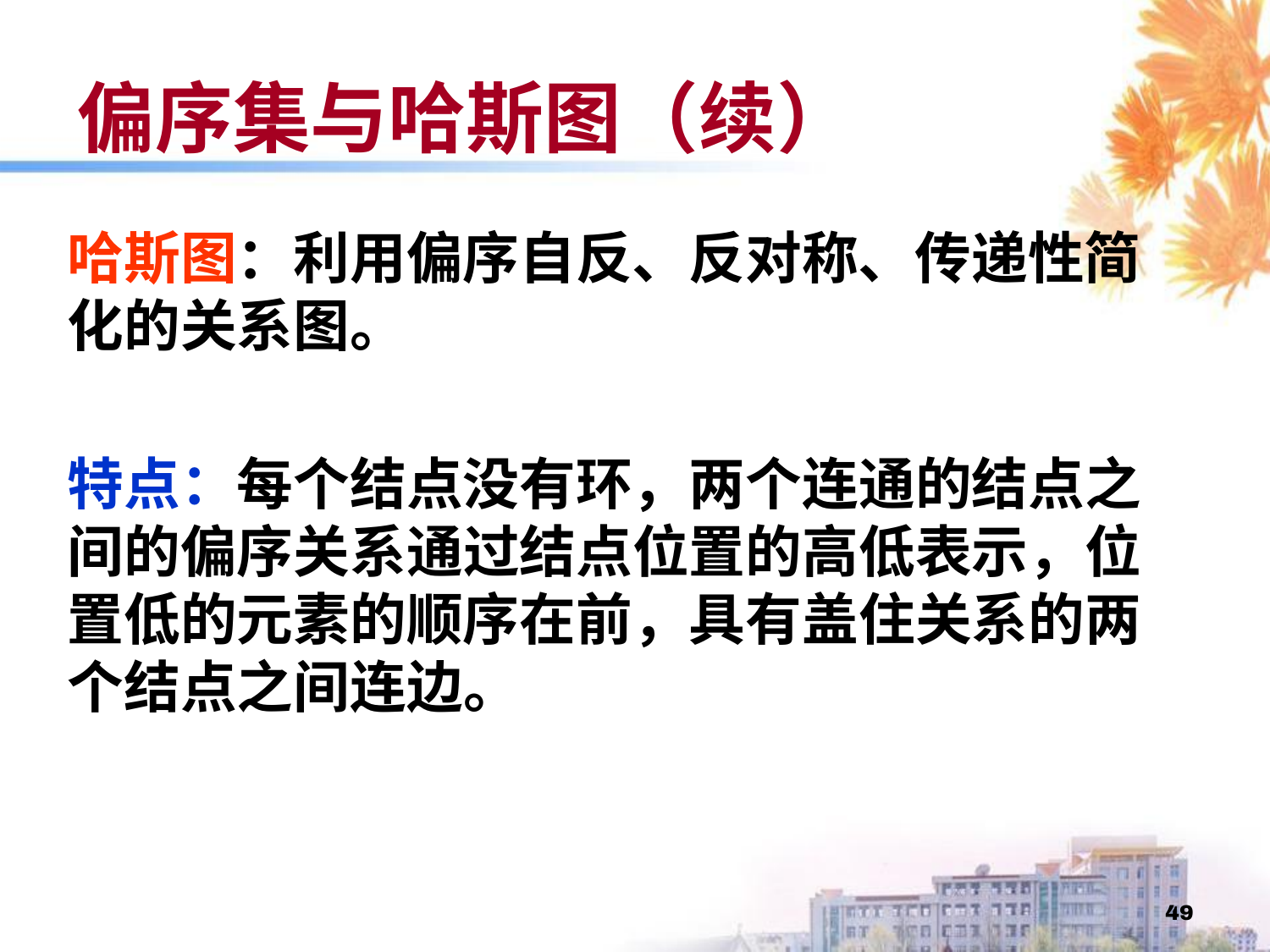

# 偏序集与哈斯图（续）
哈斯图：利用偏序自反、反对称、传递性简化的关系图。

特点：每个结点没有环，两个连通的结点之间的偏序关系通过结点位置的高低表示，位置低的元素的顺序在前，具有盖住关系的两个结点之间连边。
49